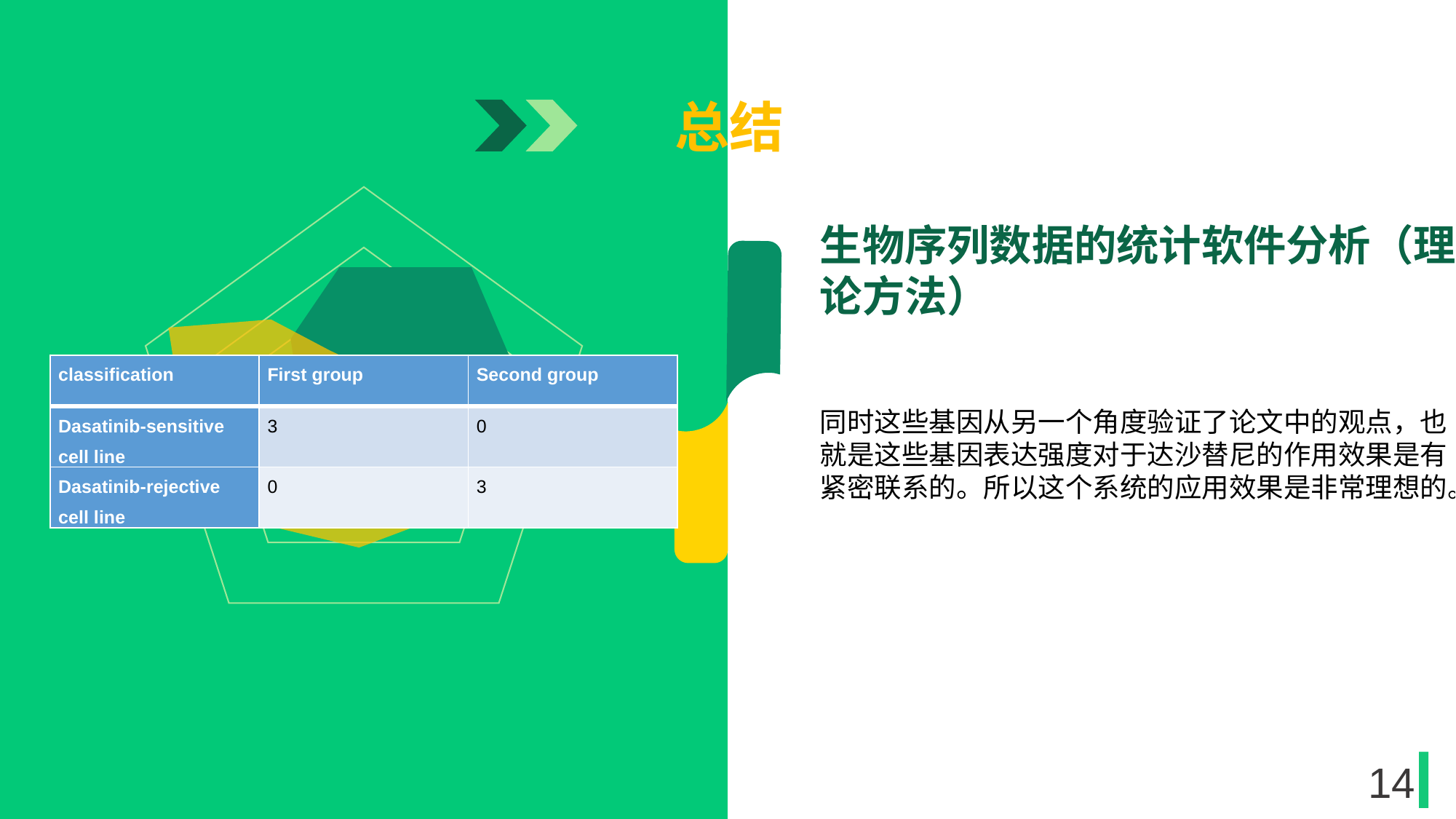

总结

生物序列数据的统计软件分析（理论方法）

同时这些基因从另一个角度验证了论文中的观点，也就是这些基因表达强度对于达沙替尼的作用效果是有紧密联系的。所以这个系统的应用效果是非常理想的。

| classification | First group | Second group |
| --- | --- | --- |
| Dasatinib-sensitive cell line | 3 | 0 |
| Dasatinib-rejective cell line | 0 | 3 |
14